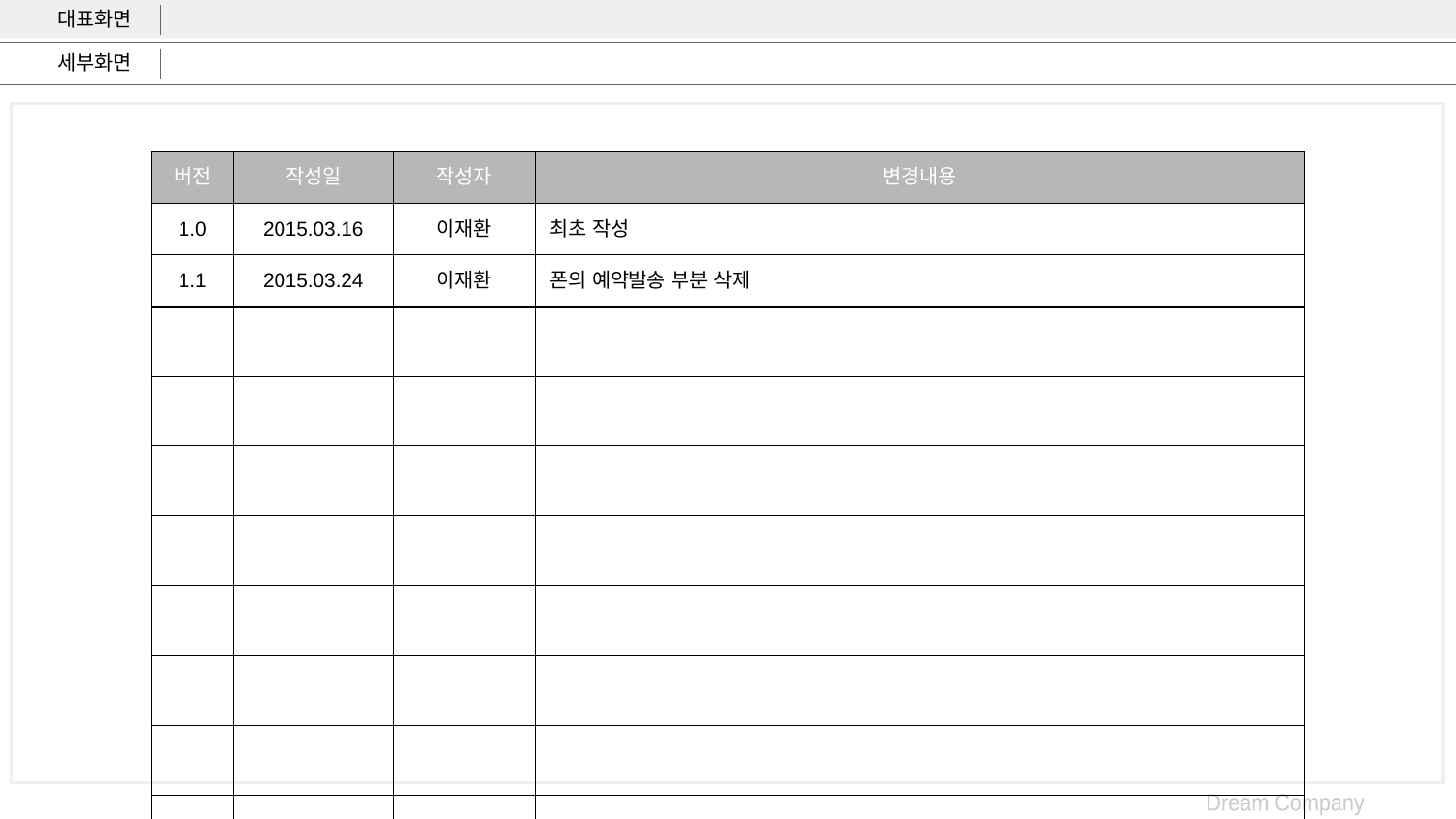

#

| 버전 | 작성일 | 작성자 | 변경내용 |
| --- | --- | --- | --- |
| 1.0 | 2015.03.16 | 이재환 | 최초 작성 |
| 1.1 | 2015.03.24 | 이재환 | 폰의 예약발송 부분 삭제 |
|  |  |  |  |
|  |  |  |  |
|  |  |  |  |
|  |  |  |  |
|  |  |  |  |
|  |  |  |  |
|  |  |  |  |
|  |  |  |  |